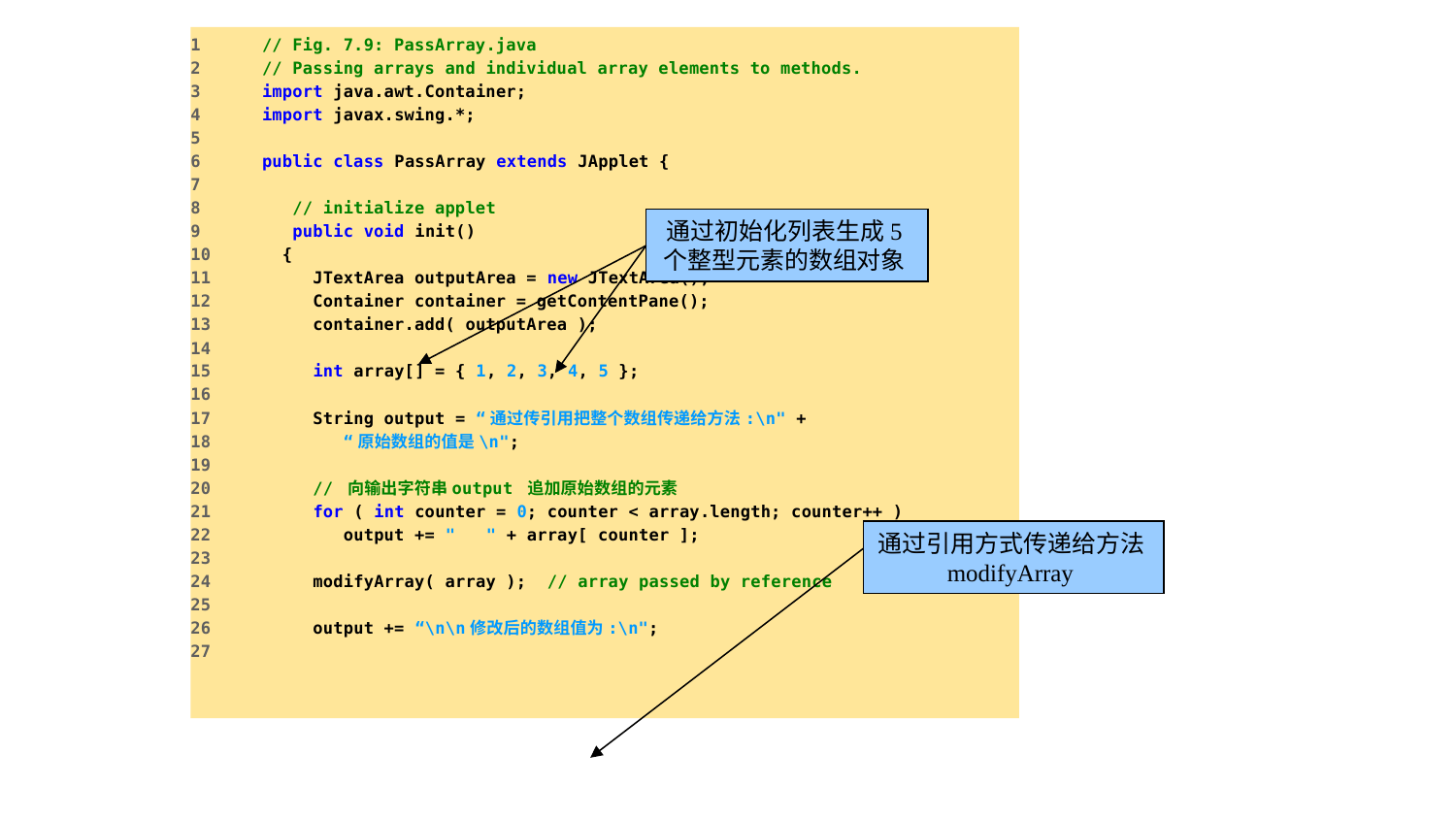

1      // Fig. 7.9: PassArray.java
2      // Passing arrays and individual array elements to methods.
3      import java.awt.Container;
4      import javax.swing.*;
5
6      public class PassArray extends JApplet {
7
8         // initialize applet
9         public void init()
10       {
11          JTextArea outputArea = new JTextArea();
12          Container container = getContentPane();
13          container.add( outputArea );
14
15          int array[] = { 1, 2, 3, 4, 5 };
16
17          String output = “通过传引用把整个数组传递给方法:\n" +
18             “原始数组的值是\n";
19
20          // 向输出字符串output 追加原始数组的元素
21          for ( int counter = 0; counter < array.length; counter++ )
22             output += "   " + array[ counter ];
23
24          modifyArray( array );  // array passed by reference
25
26          output += “\n\n修改后的数组值为:\n";
27
通过初始化列表生成5个整型元素的数组对象

通过引用方式传递给方法modifyArray